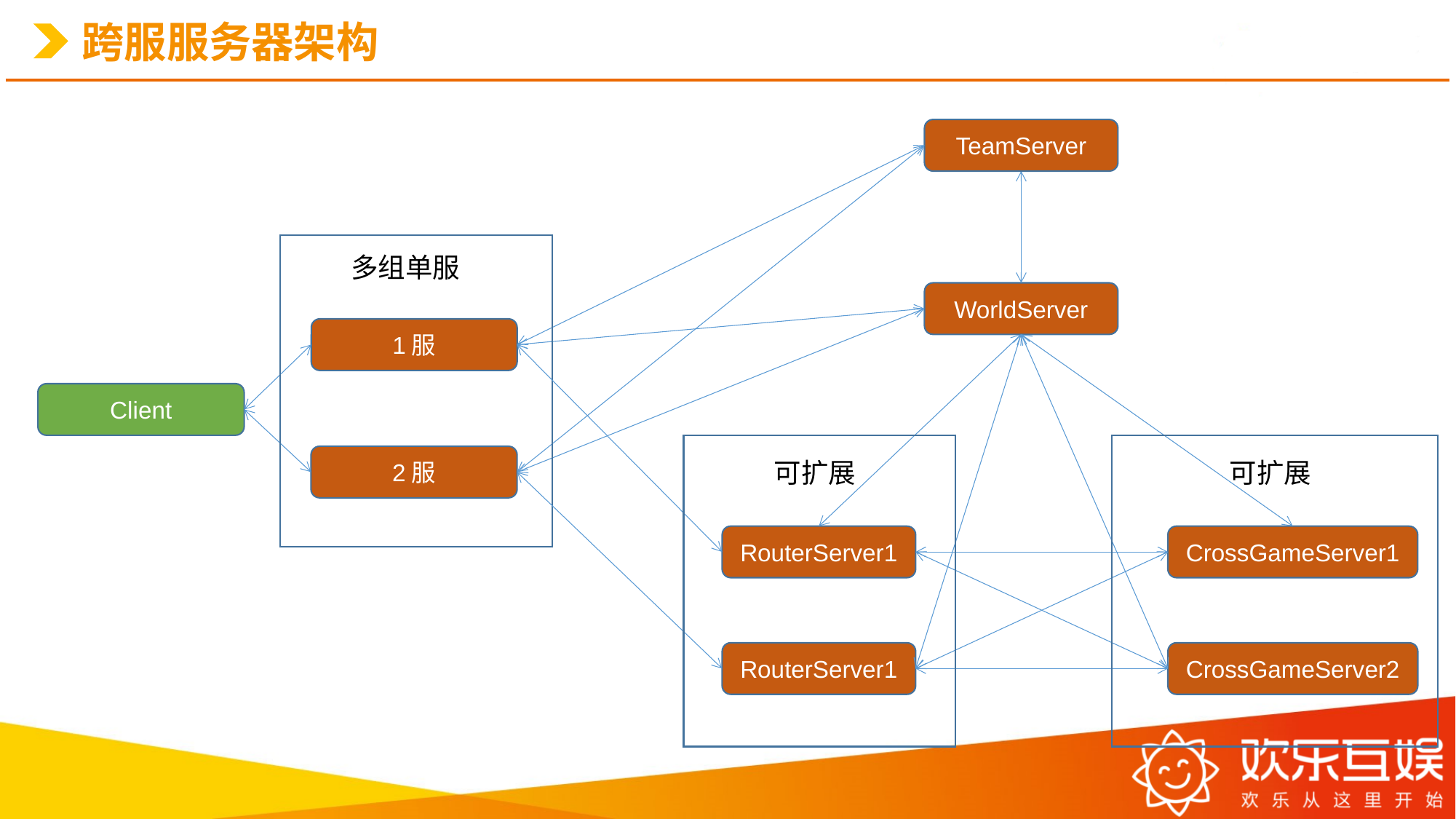

# 跨服服务器架构
TeamServer

多组单服
WorldServer
1服
Client

2服
可扩展
可扩展
RouterServer1
CrossGameServer1
RouterServer1
CrossGameServer2